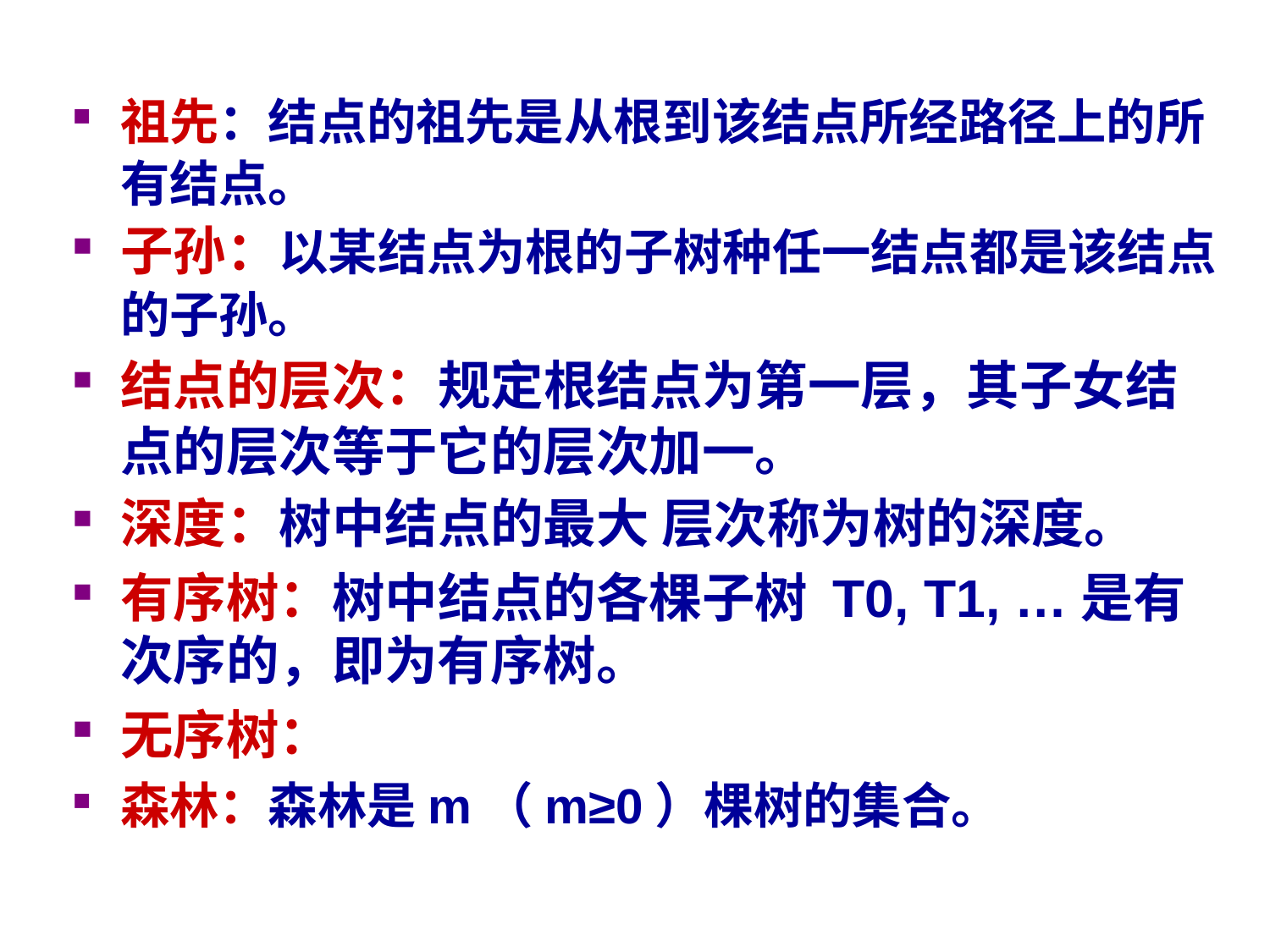

祖先：结点的祖先是从根到该结点所经路径上的所有结点。
子孙：以某结点为根的子树种任一结点都是该结点的子孙。
结点的层次：规定根结点为第一层，其子女结点的层次等于它的层次加一。
深度：树中结点的最大 层次称为树的深度。
有序树：树中结点的各棵子树 T0, T1, …是有次序的，即为有序树。
无序树：
森林：森林是m（m≥0）棵树的集合。